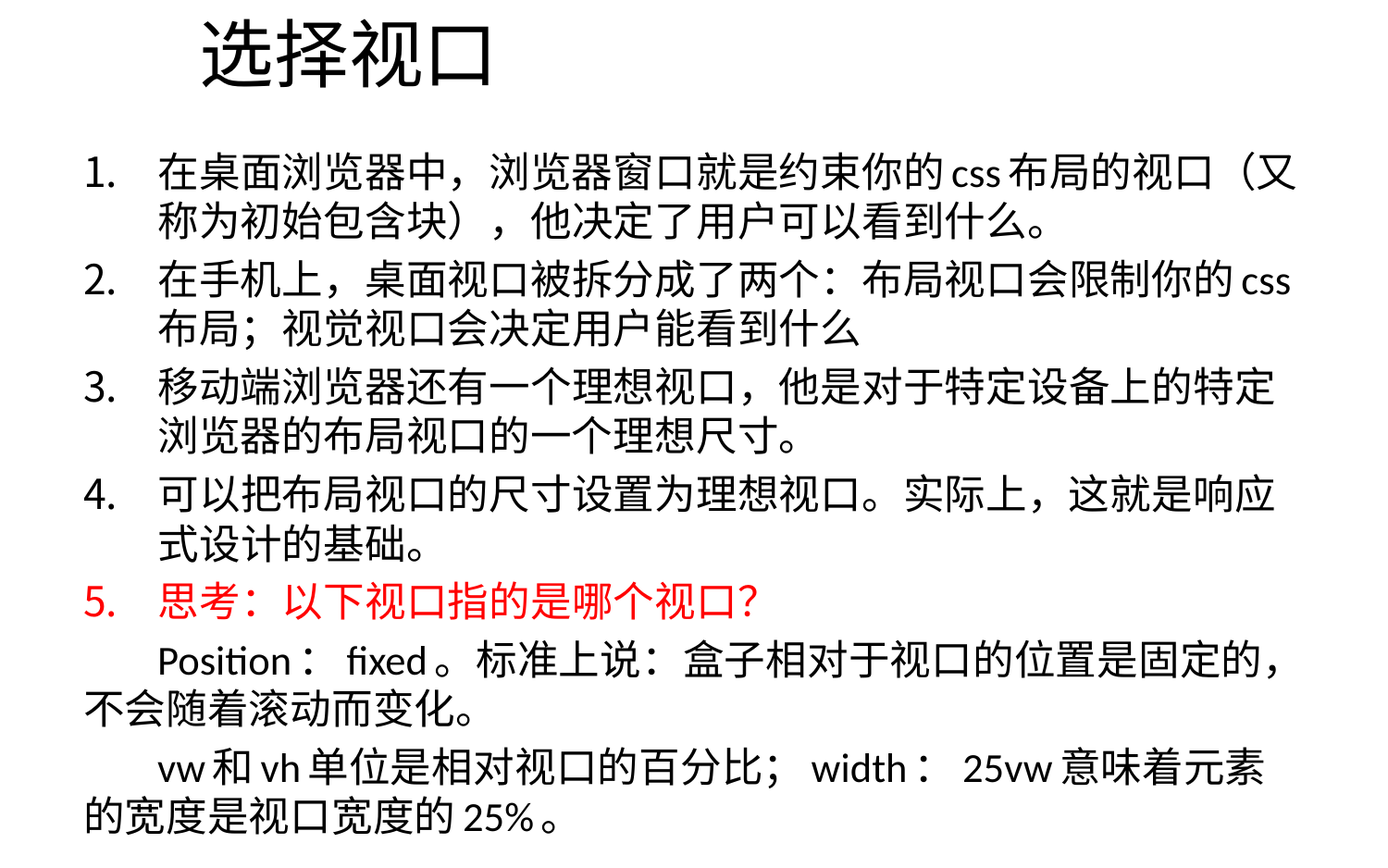

# 选择视口
在桌面浏览器中，浏览器窗口就是约束你的css布局的视口（又称为初始包含块），他决定了用户可以看到什么。
在手机上，桌面视口被拆分成了两个：布局视口会限制你的css布局；视觉视口会决定用户能看到什么
移动端浏览器还有一个理想视口，他是对于特定设备上的特定浏览器的布局视口的一个理想尺寸。
可以把布局视口的尺寸设置为理想视口。实际上，这就是响应式设计的基础。
思考：以下视口指的是哪个视口？
        Position：fixed。标准上说：盒子相对于视口的位置是固定的，不会随着滚动而变化。
        vw和vh单位是相对视口的百分比；width：25vw意味着元素的宽度是视口宽度的25%。